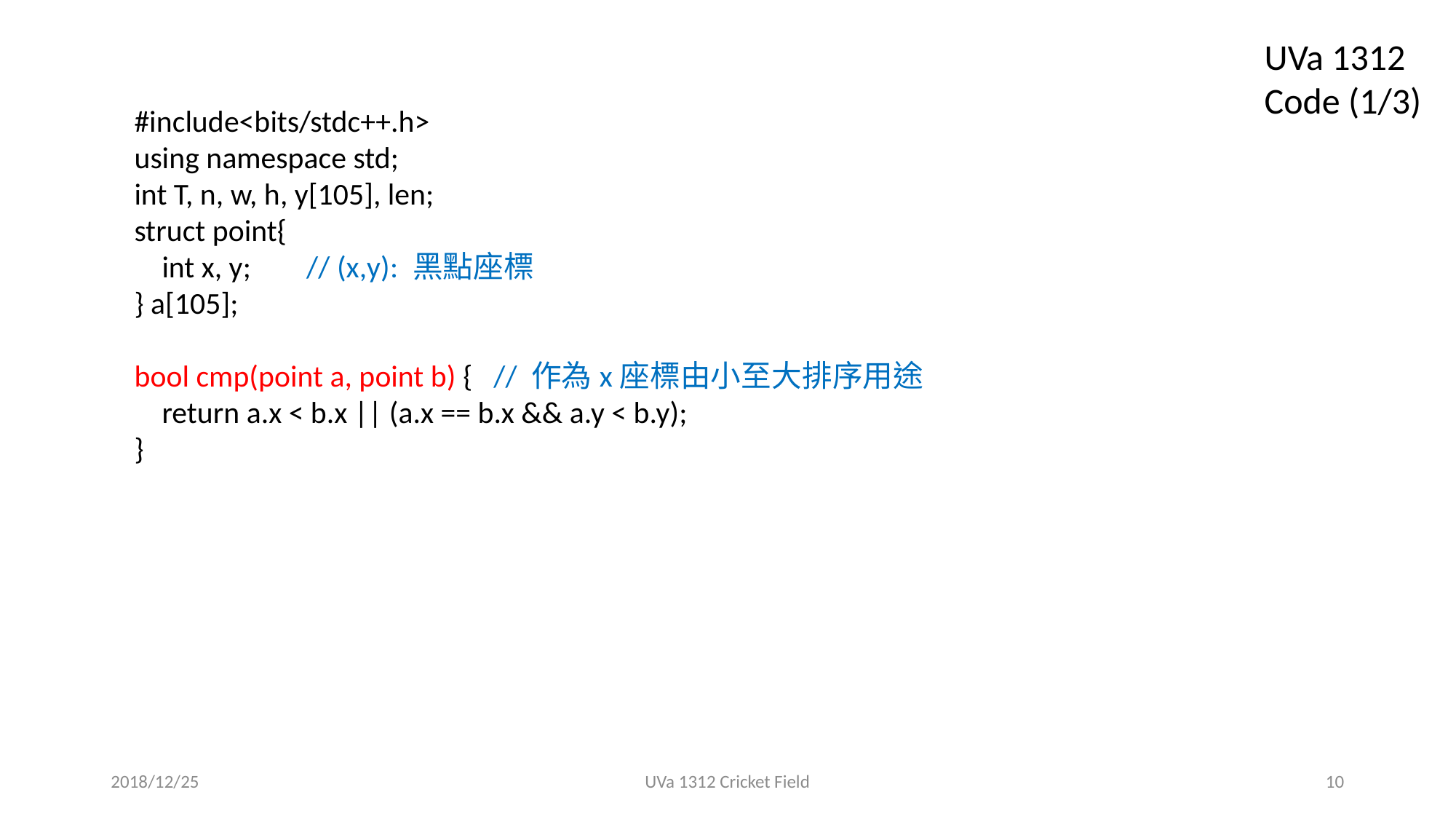

UVa 1312 Code (1/3)
#include<bits/stdc++.h>
using namespace std;
int T, n, w, h, y[105], len;
struct point{
    int x, y;        // (x,y): 黑點座標
} a[105];

bool cmp(point a, point b) {   // 作為x座標由小至大排序用途
    return a.x < b.x || (a.x == b.x && a.y < b.y);
}
2018/12/25
UVa 1312 Cricket Field
10